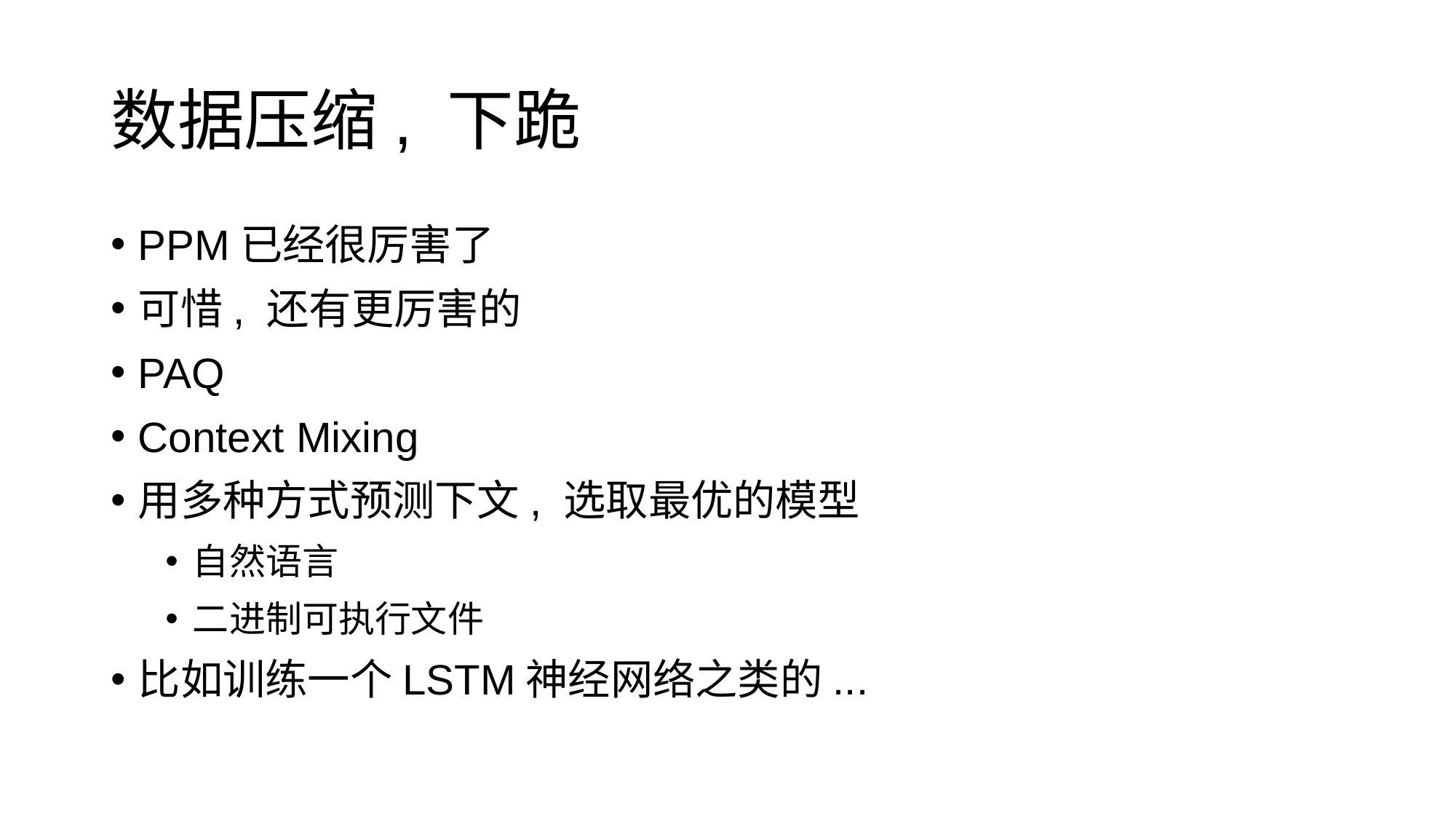

# 数据压缩, 下跪
PPM已经很厉害了
可惜, 还有更厉害的
PAQ
Context Mixing
用多种方式预测下文, 选取最优的模型
自然语言
二进制可执行文件
比如训练一个LSTM神经网络之类的...